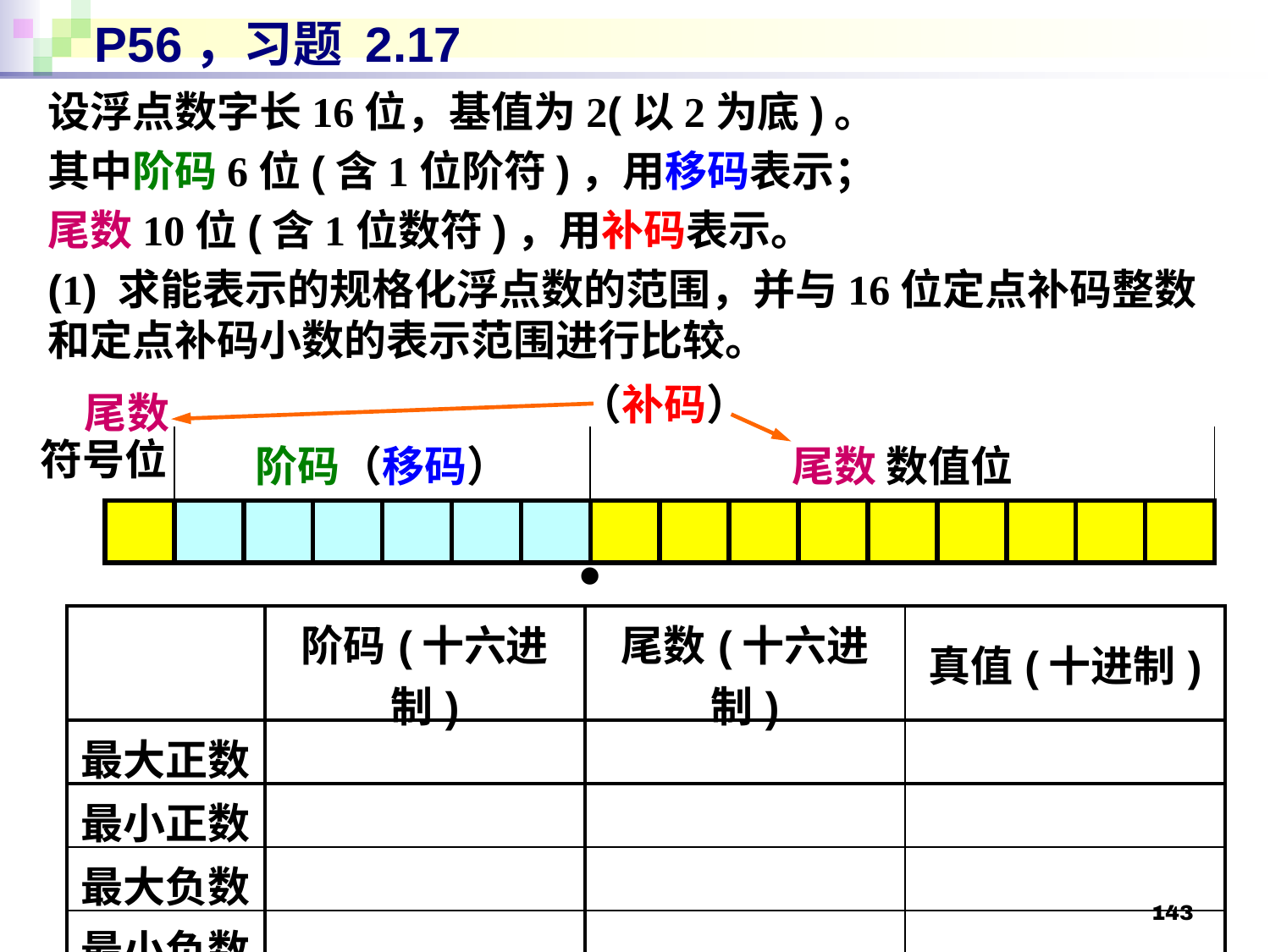

# P56，习题 2.17
设浮点数字长16位，基值为2(以2为底)。
其中阶码6位(含1位阶符)，用移码表示；
尾数10位(含1位数符)，用补码表示。
(1) 求能表示的规格化浮点数的范围，并与16位定点补码整数和定点补码小数的表示范围进行比较。
（补码）
尾数
符号位
|  | 阶码（移码） |  |  |  |  |  | 尾数 数值位 |  |  |  |  |  |  |  |  |
| --- | --- | --- | --- | --- | --- | --- | --- | --- | --- | --- | --- | --- | --- | --- | --- |
|  |  |  |  |  |  |  |  |  |  |  |  |  |  |  |  |
.
|  | 阶码(十六进制) | 尾数(十六进制) | 真值(十进制) |
| --- | --- | --- | --- |
| 最大正数 |  |  |  |
| 最小正数 |  |  |  |
| 最大负数 |  |  |  |
| 最小负数 |  |  |  |
143